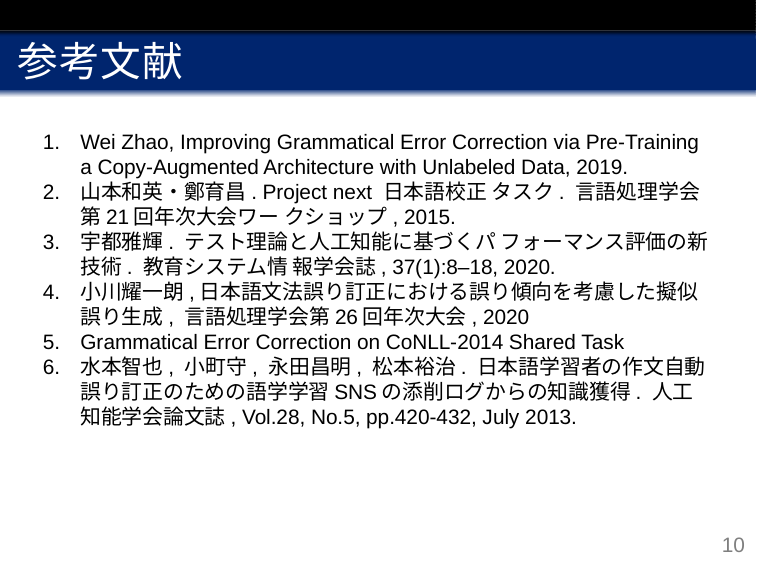

参考文献

Wei Zhao, Improving Grammatical Error Correction via Pre-Training a Copy-Augmented Architecture with Unlabeled Data, 2019.
山本和英・鄭育昌. Project next 日本語校正 タスク. 言語処理学会第21回年次大会ワー クショップ, 2015.
宇都雅輝. テスト理論と人工知能に基づくパ フォーマンス評価の新技術. 教育システム情 報学会誌, 37(1):8–18, 2020.
小川耀一朗,日本語文法誤り訂正における誤り傾向を考慮した擬似誤り生成, 言語処理学会第26回年次大会, 2020
Grammatical Error Correction on CoNLL-2014 Shared Task
水本智也, 小町守, 永田昌明, 松本裕治. 日本語学習者の作文自動誤り訂正のための語学学習SNSの添削ログからの知識獲得. 人工知能学会論文誌, Vol.28, No.5, pp.420-432, July 2013.

10